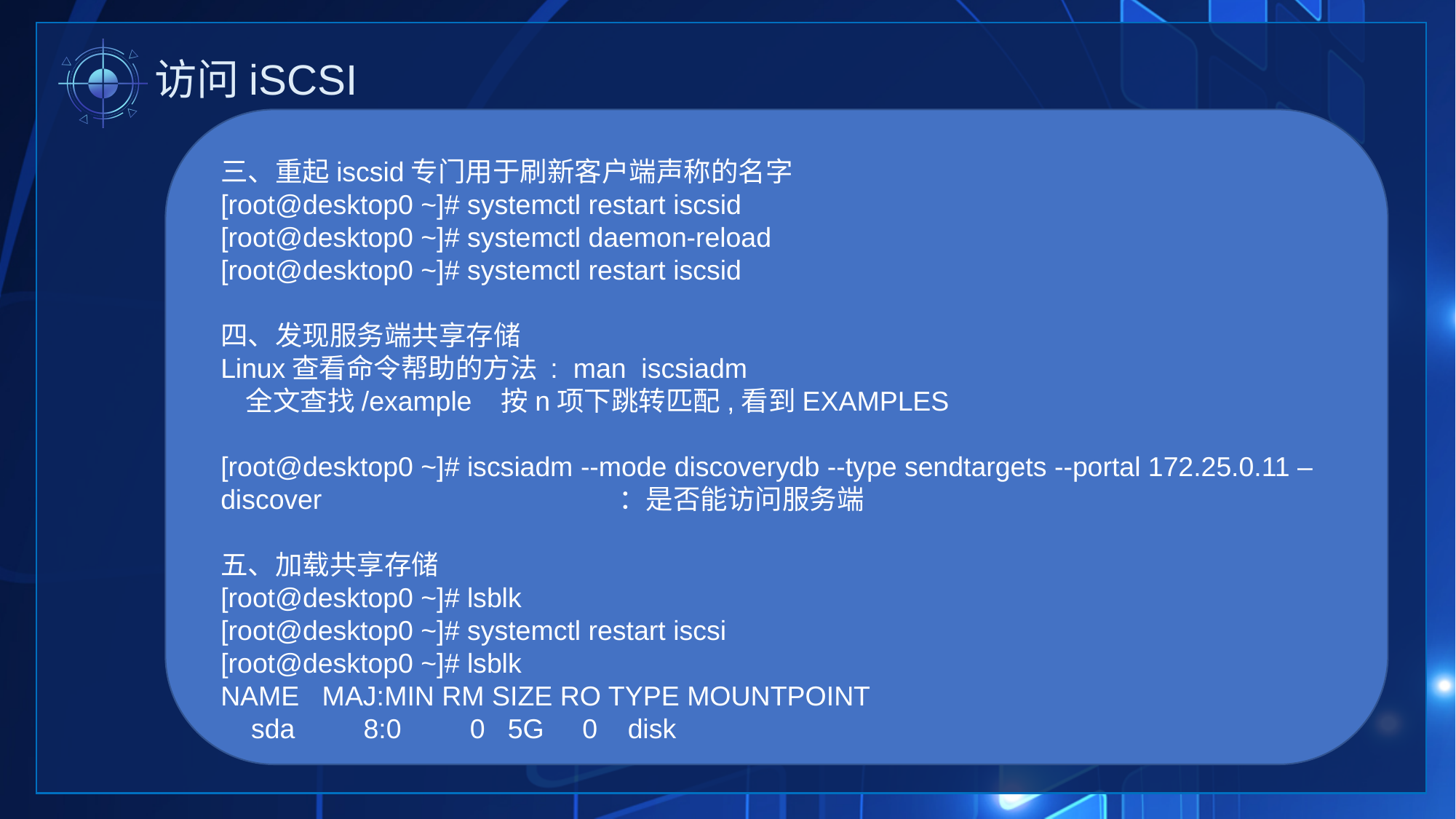

访问iSCSI

三、重起iscsid专门用于刷新客户端声称的名字
[root@desktop0 ~]# systemctl restart iscsid
[root@desktop0 ~]# systemctl daemon-reload
[root@desktop0 ~]# systemctl restart iscsid

四、发现服务端共享存储
Linux查看命令帮助的方法 :  man  iscsiadm
   全文查找/example   按n项下跳转匹配,看到EXAMPLES

[root@desktop0 ~]# iscsiadm --mode discoverydb --type sendtargets --portal 172.25.0.11 –discover                                      ：是否能访问服务端

五、加载共享存储
[root@desktop0 ~]# lsblk
[root@desktop0 ~]# systemctl restart iscsi
[root@desktop0 ~]# lsblk
NAME   MAJ:MIN RM SIZE RO TYPE MOUNTPOINT
    sda         8:0         0   5G     0    disk